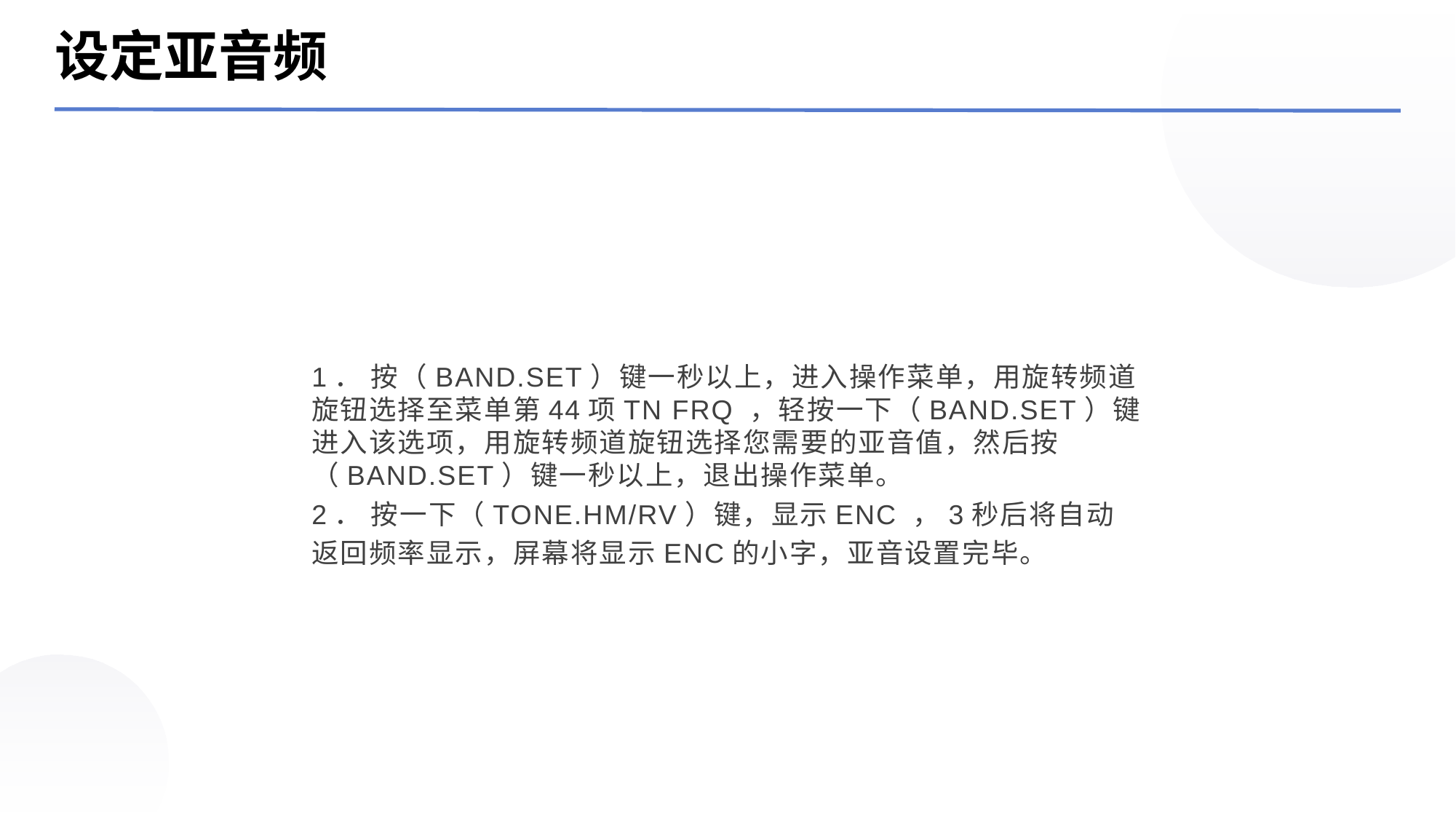

设定亚音频
1． 按（BAND.SET）键一秒以上，进入操作菜单，用旋转频道旋钮选择至菜单第44项TN FRQ ，轻按一下（BAND.SET）键进入该选项，用旋转频道旋钮选择您需要的亚音值，然后按（BAND.SET）键一秒以上，退出操作菜单。
2． 按一下（TONE.HM/RV）键，显示ENC ，3秒后将自动返回频率显示，屏幕将显示ENC的小字，亚音设置完毕。